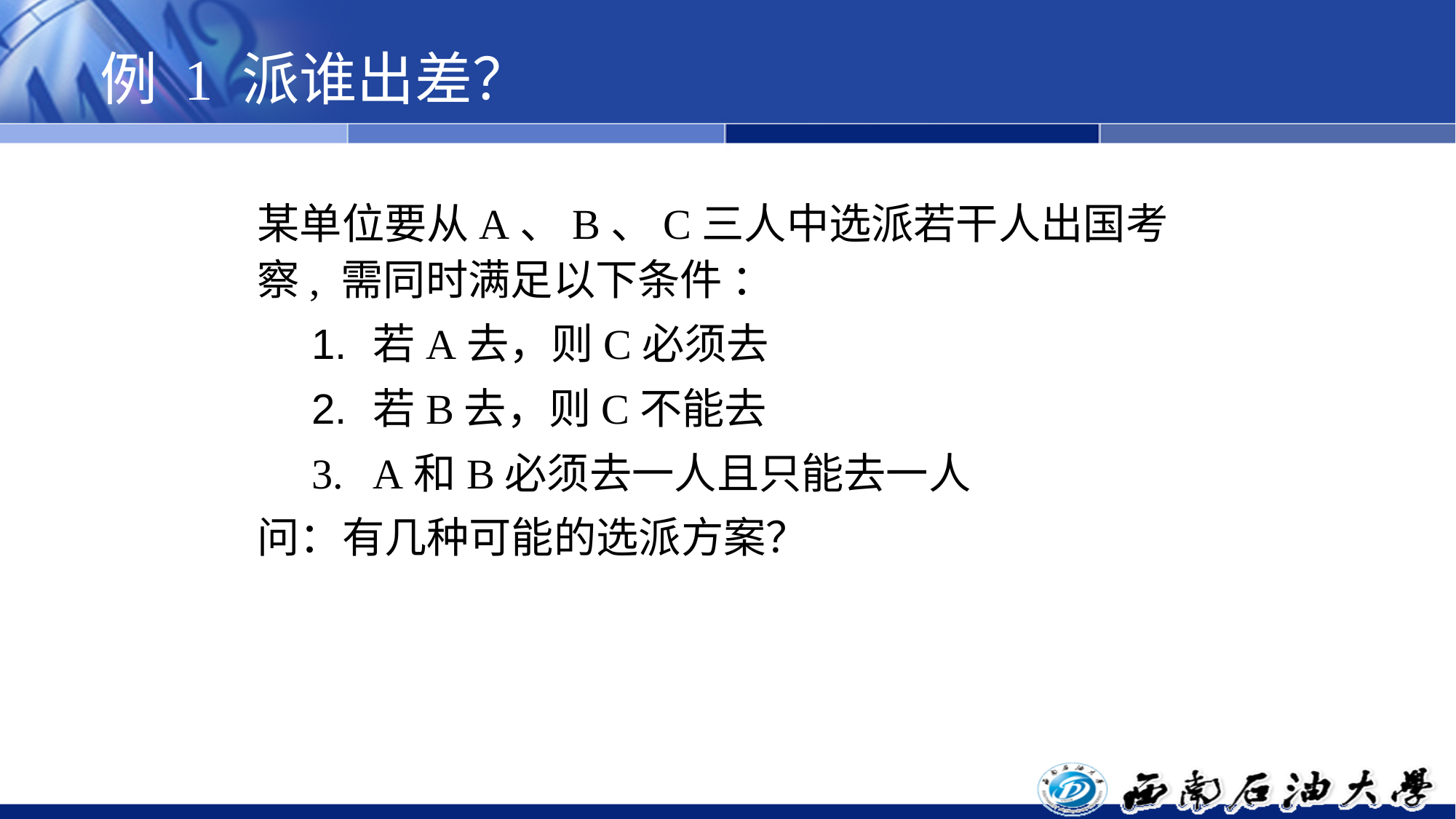

# 例 1 派谁出差？
某单位要从A、B、C三人中选派若干人出国考察, 需同时满足以下条件 ：
若A去，则C必须去
若B去，则C不能去
A和B必须去一人且只能去一人
问：有几种可能的选派方案？